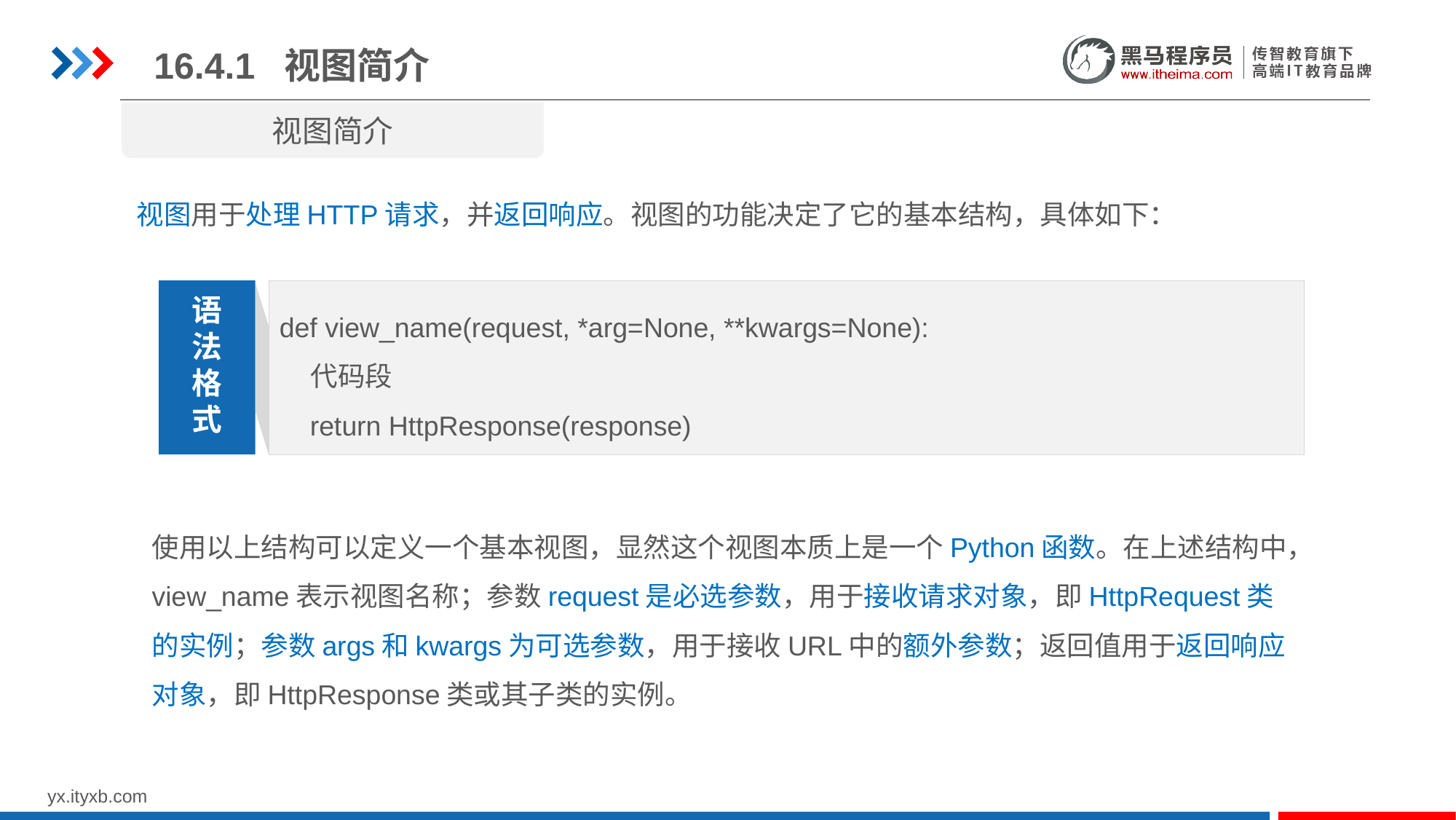

16.4.1  视图简介

视图简介
视图用于处理HTTP请求，并返回响应。视图的功能决定了它的基本结构，具体如下：

def view_name(request, *arg=None, **kwargs=None):
    代码段
    return HttpResponse(response)

语
法
格
式
使用以上结构可以定义一个基本视图，显然这个视图本质上是一个Python函数。在上述结构中，view_name表示视图名称；参数request是必选参数，用于接收请求对象，即HttpRequest类的实例；参数args和kwargs为可选参数，用于接收URL中的额外参数；返回值用于返回响应对象，即HttpResponse类或其子类的实例。